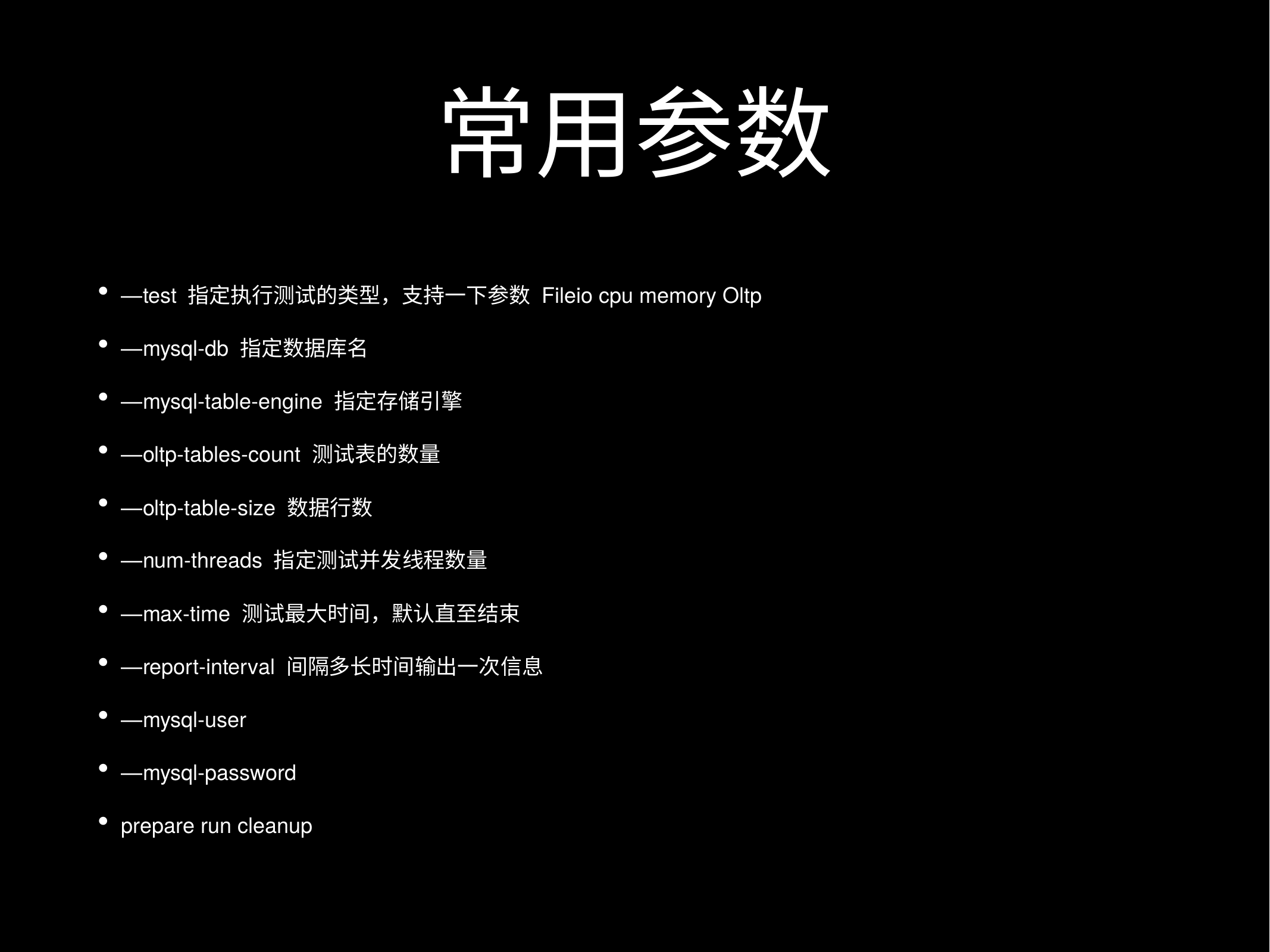

# 常用参数
—test 指定执行测试的类型，支持一下参数 Fileio cpu memory Oltp
—mysql-db 指定数据库名
—mysql-table-engine 指定存储引擎
—oltp-tables-count 测试表的数量
—oltp-table-size 数据行数
—num-threads 指定测试并发线程数量
—max-time 测试最大时间，默认直至结束
—report-interval 间隔多长时间输出一次信息
—mysql-user
—mysql-password
prepare run cleanup